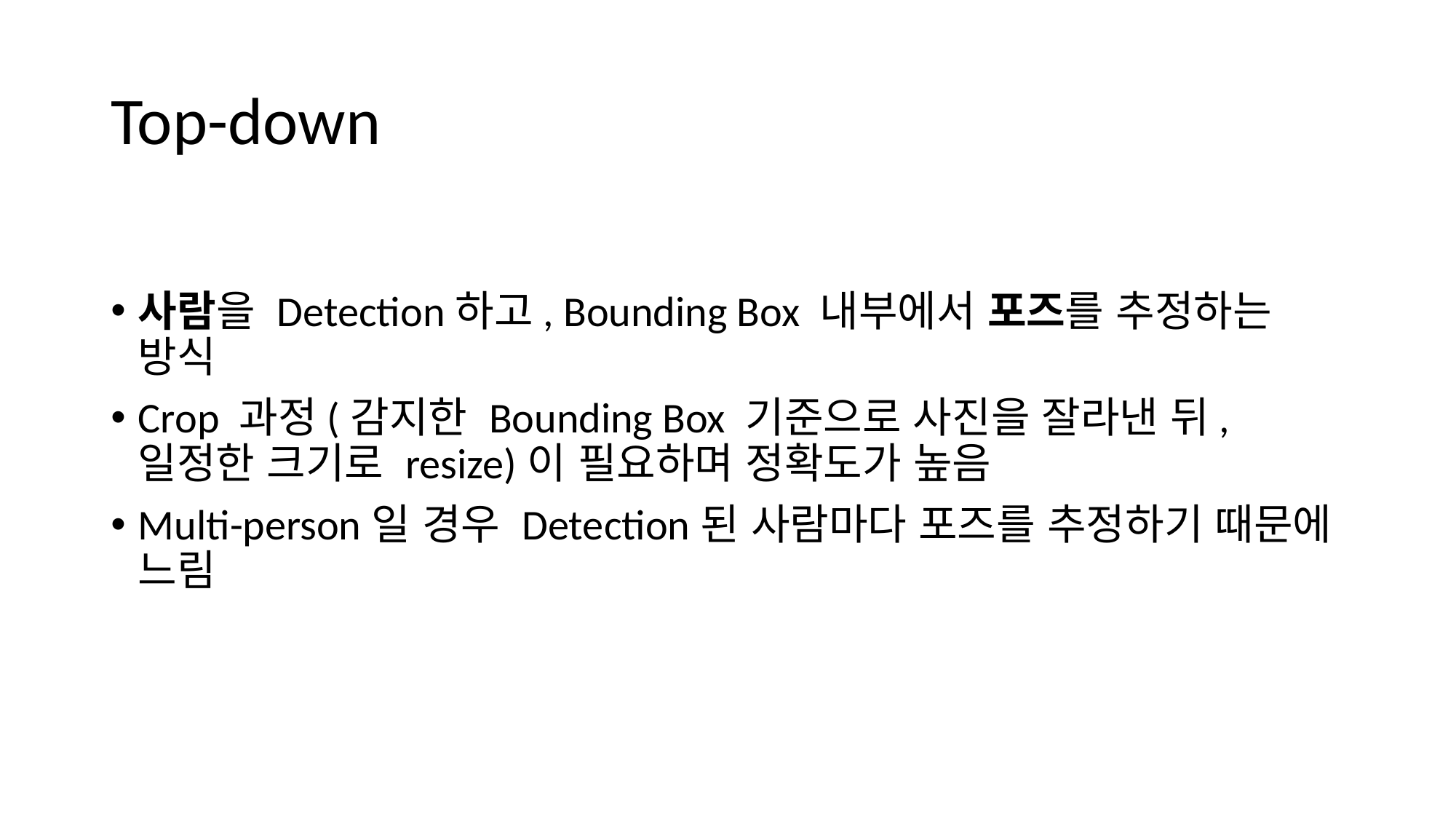

# Top-down

사람을 Detection하고, Bounding Box 내부에서 포즈를 추정하는 방식
Crop 과정(감지한 Bounding Box 기준으로 사진을 잘라낸 뒤, 일정한 크기로 resize)이 필요하며 정확도가 높음
Multi-person일 경우 Detection된 사람마다 포즈를 추정하기 때문에 느림